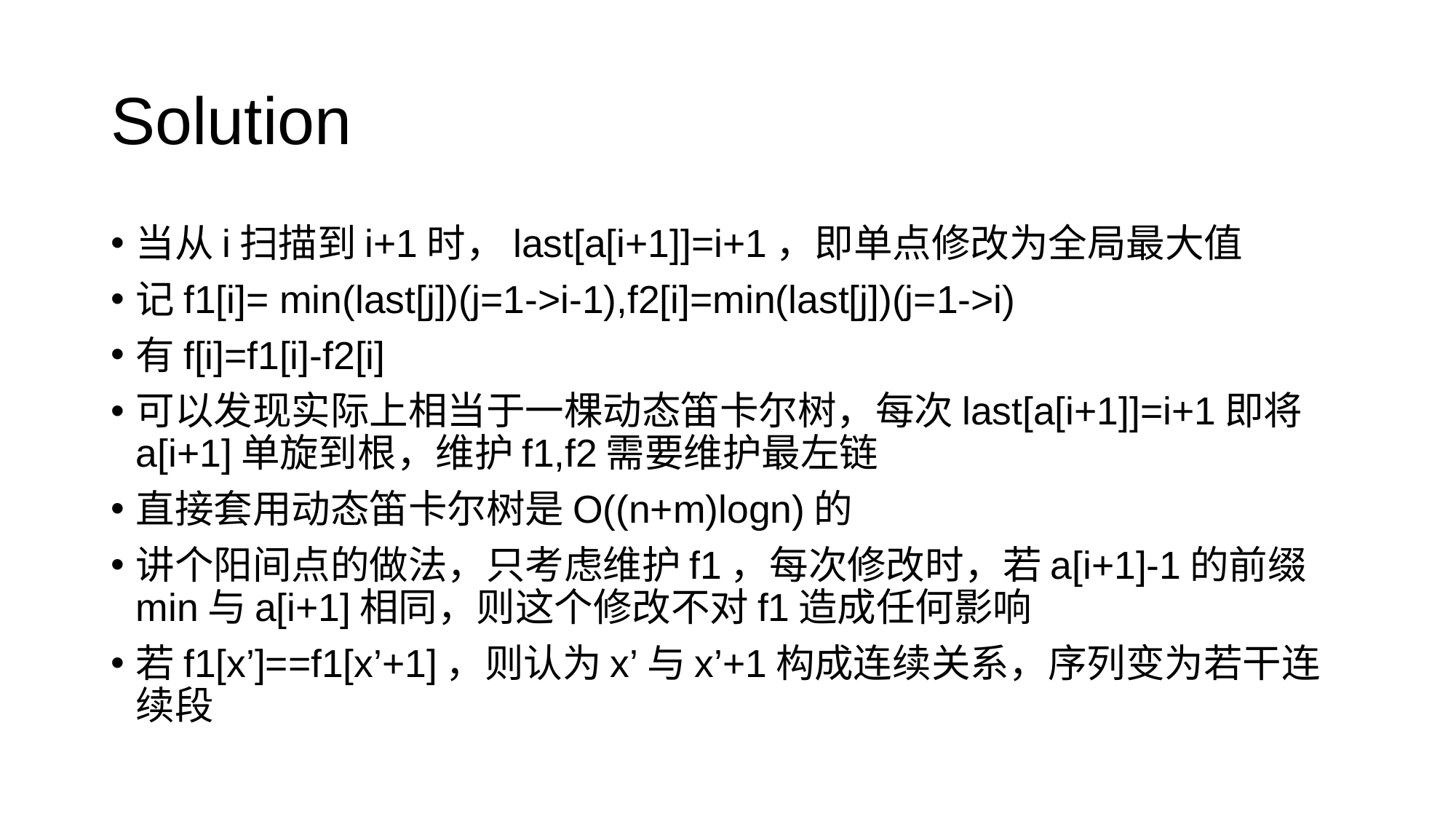

# Solution
当从i扫描到i+1时，last[a[i+1]]=i+1，即单点修改为全局最大值
记f1[i]= min(last[j])(j=1->i-1),f2[i]=min(last[j])(j=1->i)
有f[i]=f1[i]-f2[i]
可以发现实际上相当于一棵动态笛卡尔树，每次last[a[i+1]]=i+1即将a[i+1]单旋到根，维护f1,f2需要维护最左链
直接套用动态笛卡尔树是O((n+m)logn)的
讲个阳间点的做法，只考虑维护f1，每次修改时，若a[i+1]-1的前缀min与a[i+1]相同，则这个修改不对f1造成任何影响
若f1[x’]==f1[x’+1]，则认为x’与x’+1构成连续关系，序列变为若干连续段